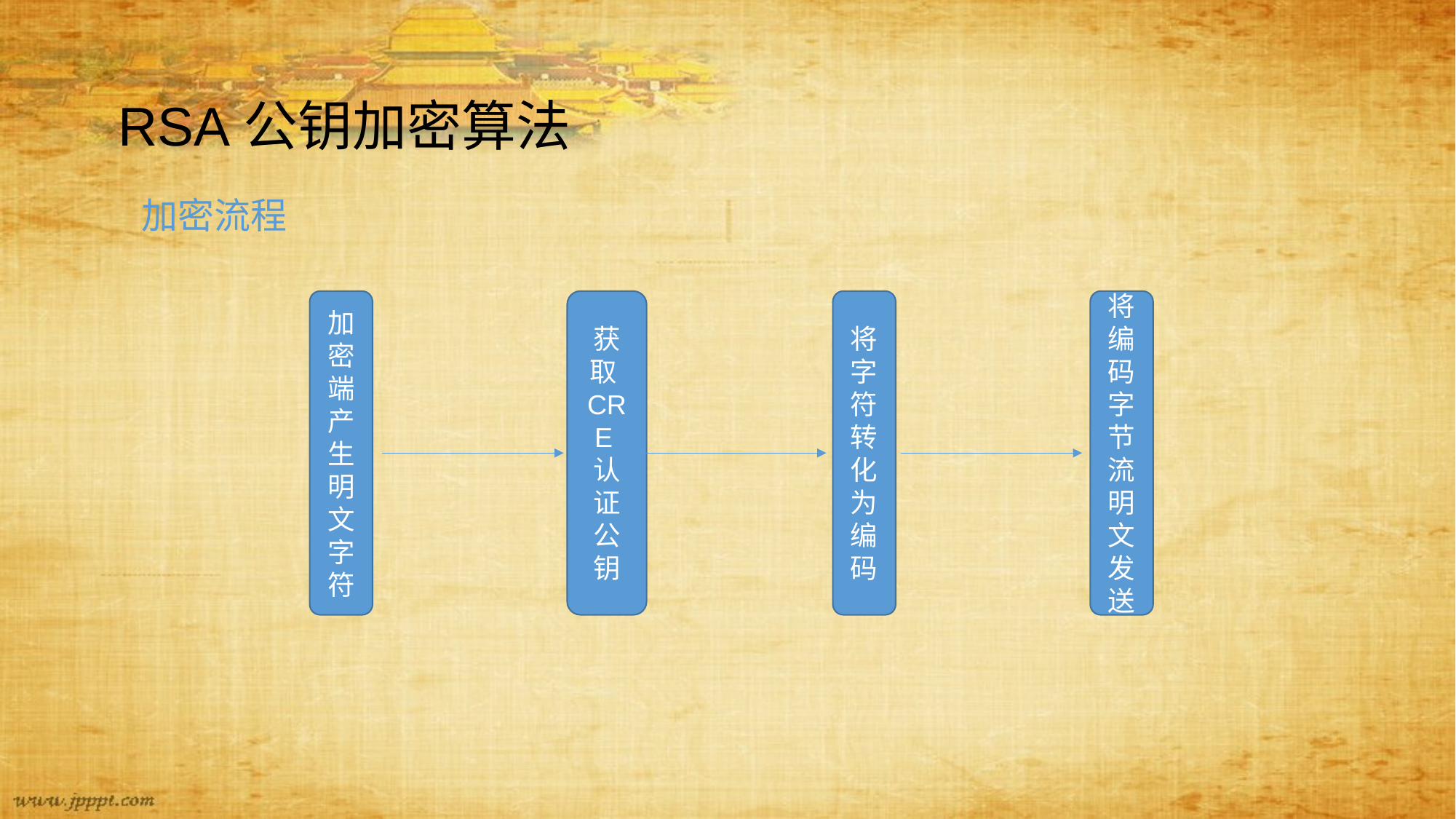

RSA公钥加密算法
加密流程
加密端产生明文字符
获取CRE认证公钥
将字符转化为编码
将编码字节流明文发送